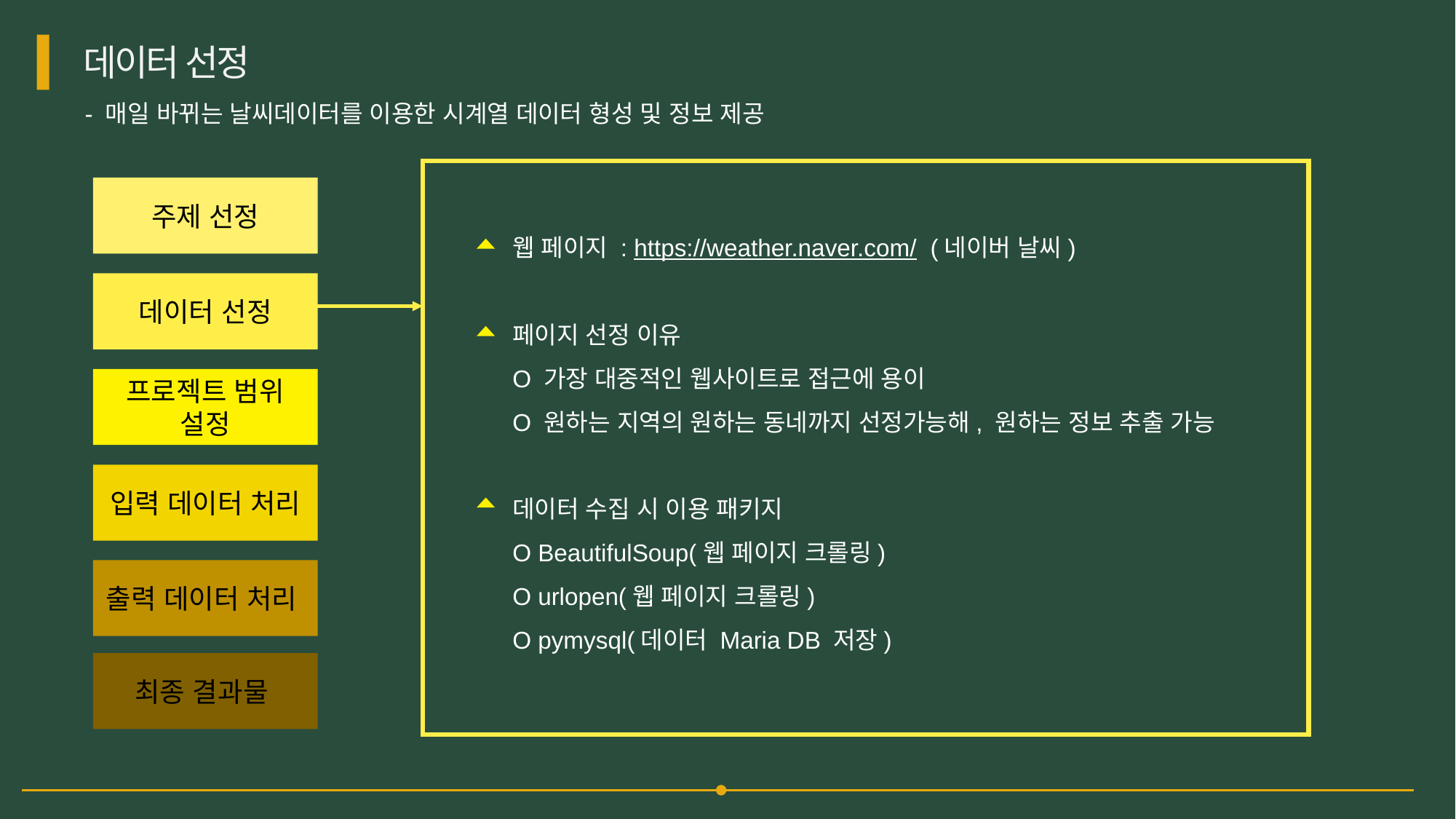

데이터 선정
- 매일 바뀌는 날씨데이터를 이용한 시계열 데이터 형성 및 정보 제공

주제 선정
웹 페이지 : https://weather.naver.com/  (네이버 날씨)

페이지 선정 이유
O 가장 대중적인 웹사이트로 접근에 용이
O 원하는 지역의 원하는 동네까지 선정가능해, 원하는 정보 추출 가능

데이터 수집 시 이용 패키지
O BeautifulSoup(웹 페이지 크롤링)
O urlopen(웹 페이지 크롤링)
O pymysql(데이터 Maria DB 저장)

데이터 선정

프로젝트 범위 설정
입력 데이터 처리

출력 데이터 처리
최종 결과물